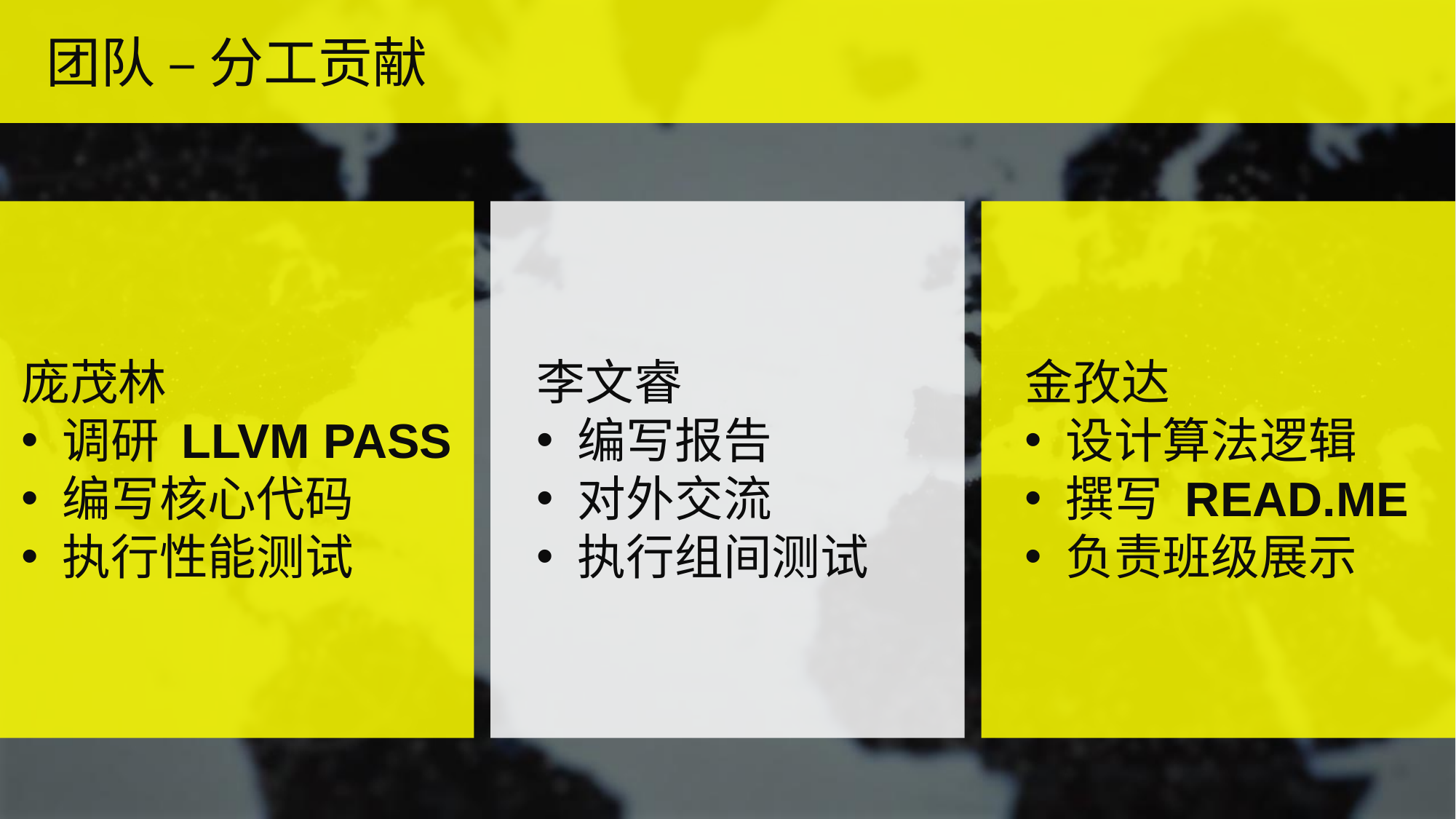

团队 – 分工贡献

庞茂林
调研 LLVM PASS
编写核心代码
执行性能测试
李文睿
编写报告
对外交流
执行组间测试
金孜达
设计算法逻辑
撰写 READ.ME
负责班级展示